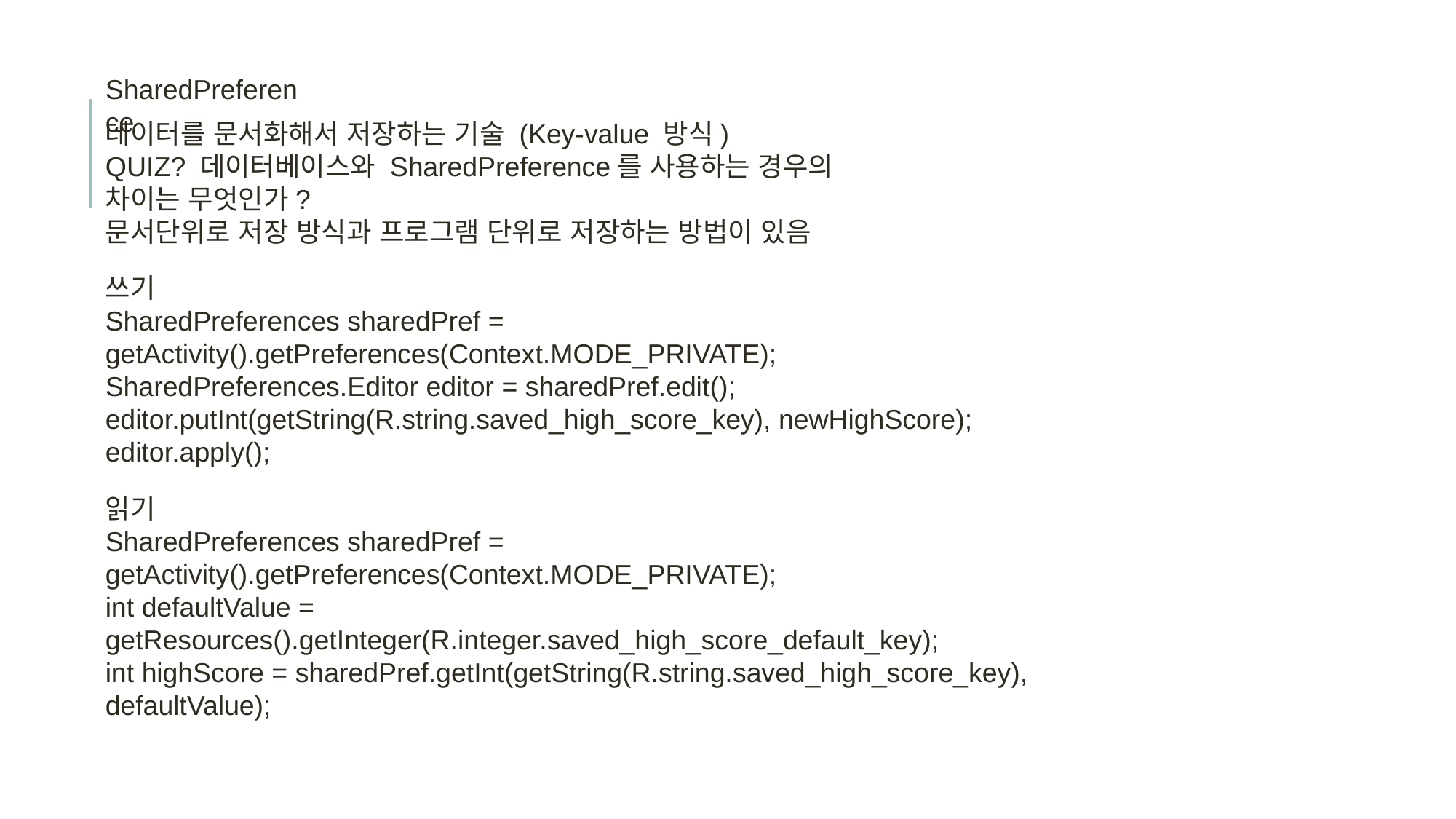

SharedPreference
데이터를 문서화해서 저장하는 기술 (Key-value 방식)
QUIZ? 데이터베이스와 SharedPreference를 사용하는 경우의 차이는 무엇인가?
문서단위로 저장 방식과 프로그램 단위로 저장하는 방법이 있음
쓰기
SharedPreferences sharedPref = getActivity().getPreferences(Context.MODE_PRIVATE);
SharedPreferences.Editor editor = sharedPref.edit();
editor.putInt(getString(R.string.saved_high_score_key), newHighScore);
editor.apply();
읽기
SharedPreferences sharedPref = getActivity().getPreferences(Context.MODE_PRIVATE);
int defaultValue = getResources().getInteger(R.integer.saved_high_score_default_key);
int highScore = sharedPref.getInt(getString(R.string.saved_high_score_key), defaultValue);